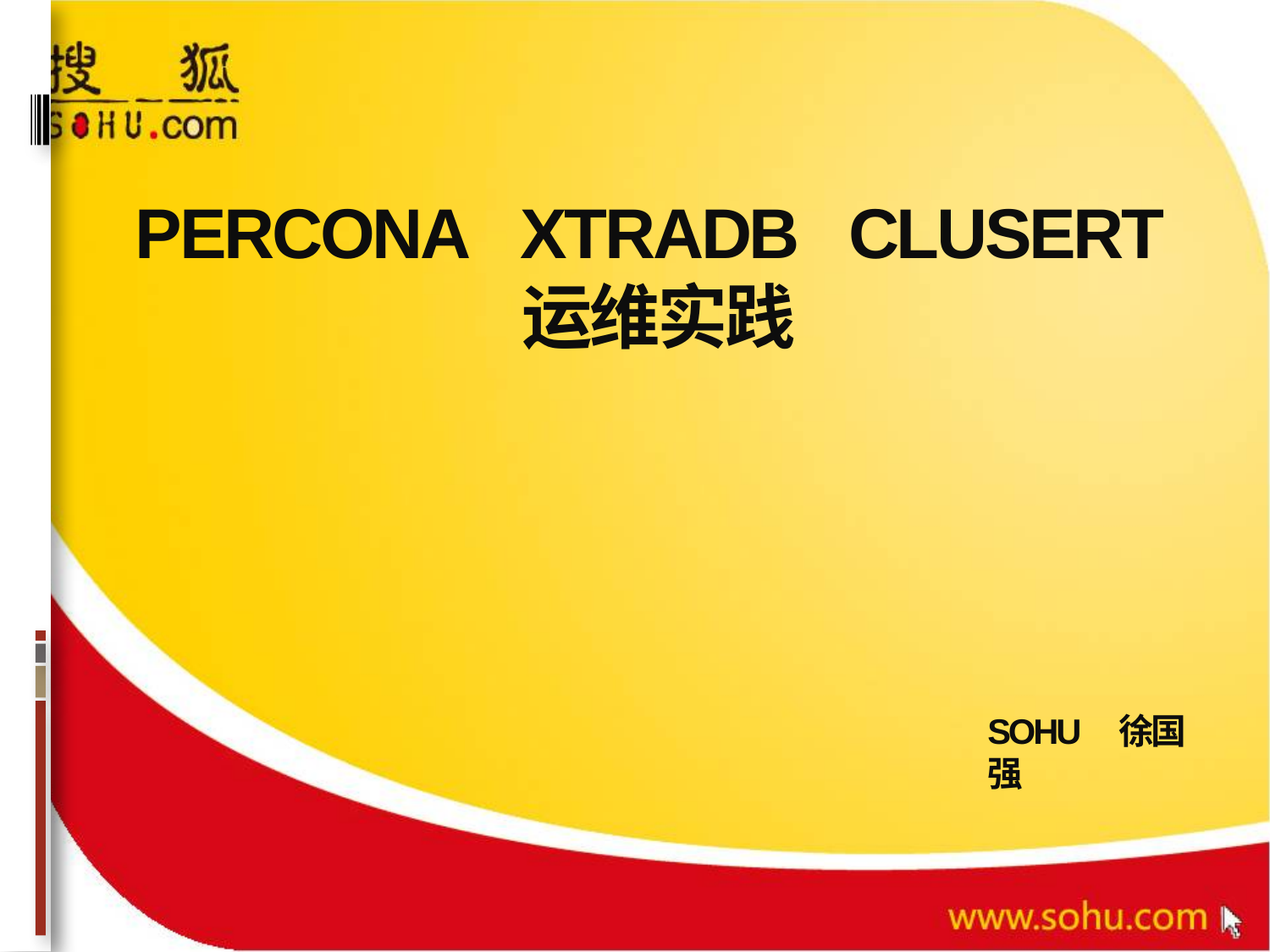

# Percona   xTRAdb   cLUSERT 运维实践
Sohu    徐国强